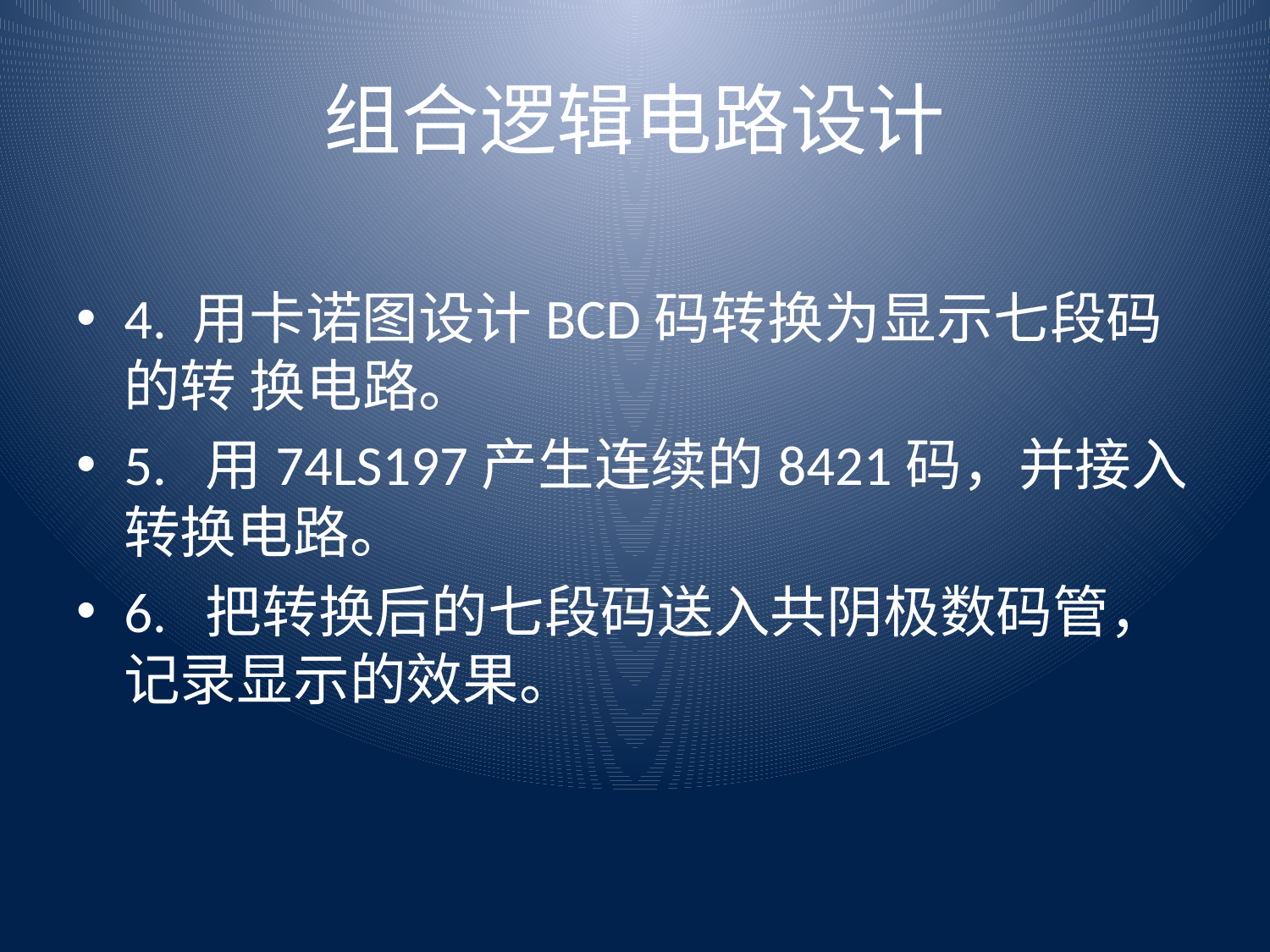

# 组合逻辑电路设计
4. 用卡诺图设计BCD码转换为显示七段码的转 换电路。
5.  用74LS197产生连续的8421码，并接入转换电路。
6.  把转换后的七段码送入共阴极数码管，记录显示的效果。